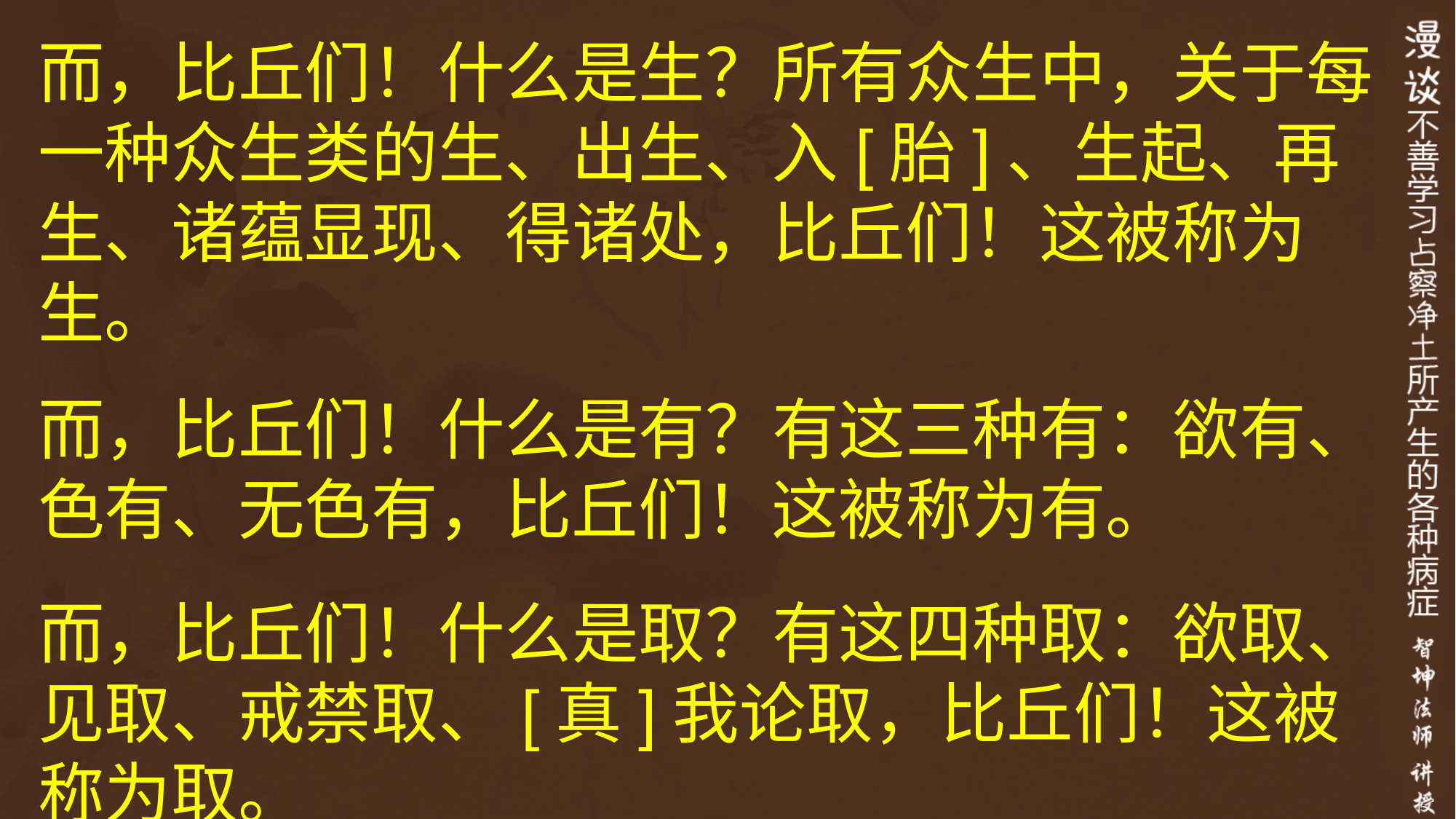

而，比丘们！什么是生？所有众生中，关于每一种众生类的生、出生、入[胎]、生起、再生、诸蕴显现、得诸处，比丘们！这被称为生。

而，比丘们！什么是有？有这三种有：欲有、色有、无色有，比丘们！这被称为有。

而，比丘们！什么是取？有这四种取：欲取、见取、戒禁取、[真]我论取，比丘们！这被称为取。